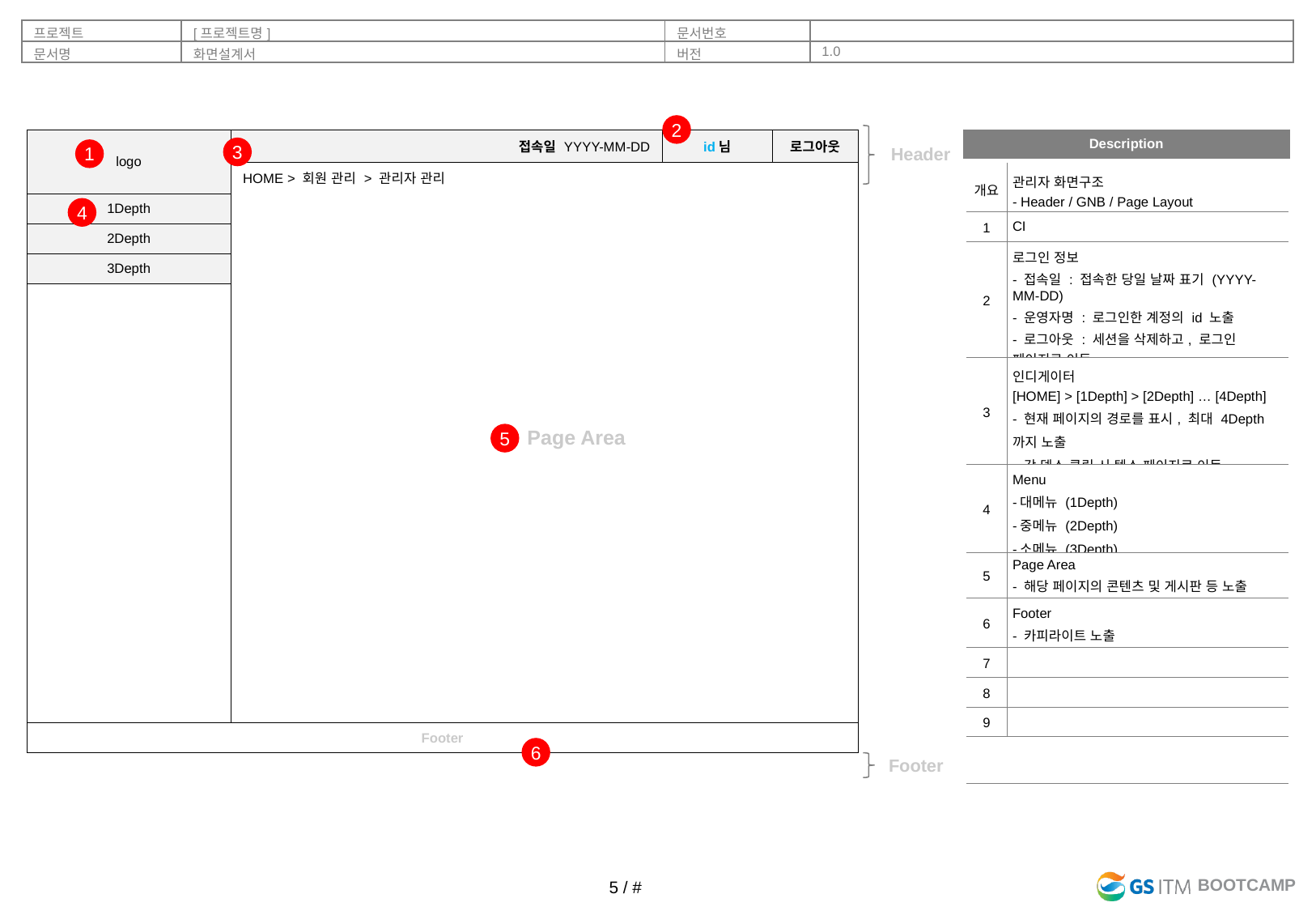

2

Header
Footer

| Description |
| --- |
| logo | 접속일 YYYY-MM-DD | id님 | 로그아웃 |
| --- | --- | --- | --- |
|  | HOME > 회원 관리 > 관리자 관리 |  |  |
| 1Depth |  |  |  |
| 2Depth |  |  |  |
| 3Depth |  |  |  |
|  |  |  |  |
| Footer |  |  |  |
3
1
| 개요 | 관리자 화면구조 - Header / GNB / Page Layout |
| --- | --- |
| 1 | CI |
| 2 | 로그인 정보 - 접속일 : 접속한 당일 날짜 표기 (YYYY-MM-DD) - 운영자명 : 로그인한 계정의 id 노출 - 로그아웃 : 세션을 삭제하고, 로그인 페이지로 이동 |
| 3 | 인디게이터 [HOME] > [1Depth] > [2Depth] … [4Depth] - 현재 페이지의 경로를 표시, 최대 4Depth 까지 노출 - 각 뎁스 클릭 시 텍스 페이지로 이동 |
| 4 | Menu -대메뉴 (1Depth) -중메뉴 (2Depth) -소메뉴 (3Depth) |
| 5 | Page Area - 해당 페이지의 콘텐츠 및 게시판 등 노출 |
| 6 | Footer - 카피라이트 노출 |
| 7 |  |
| 8 |  |
| 9 |  |
|  |  |
4
Page Area
5
6